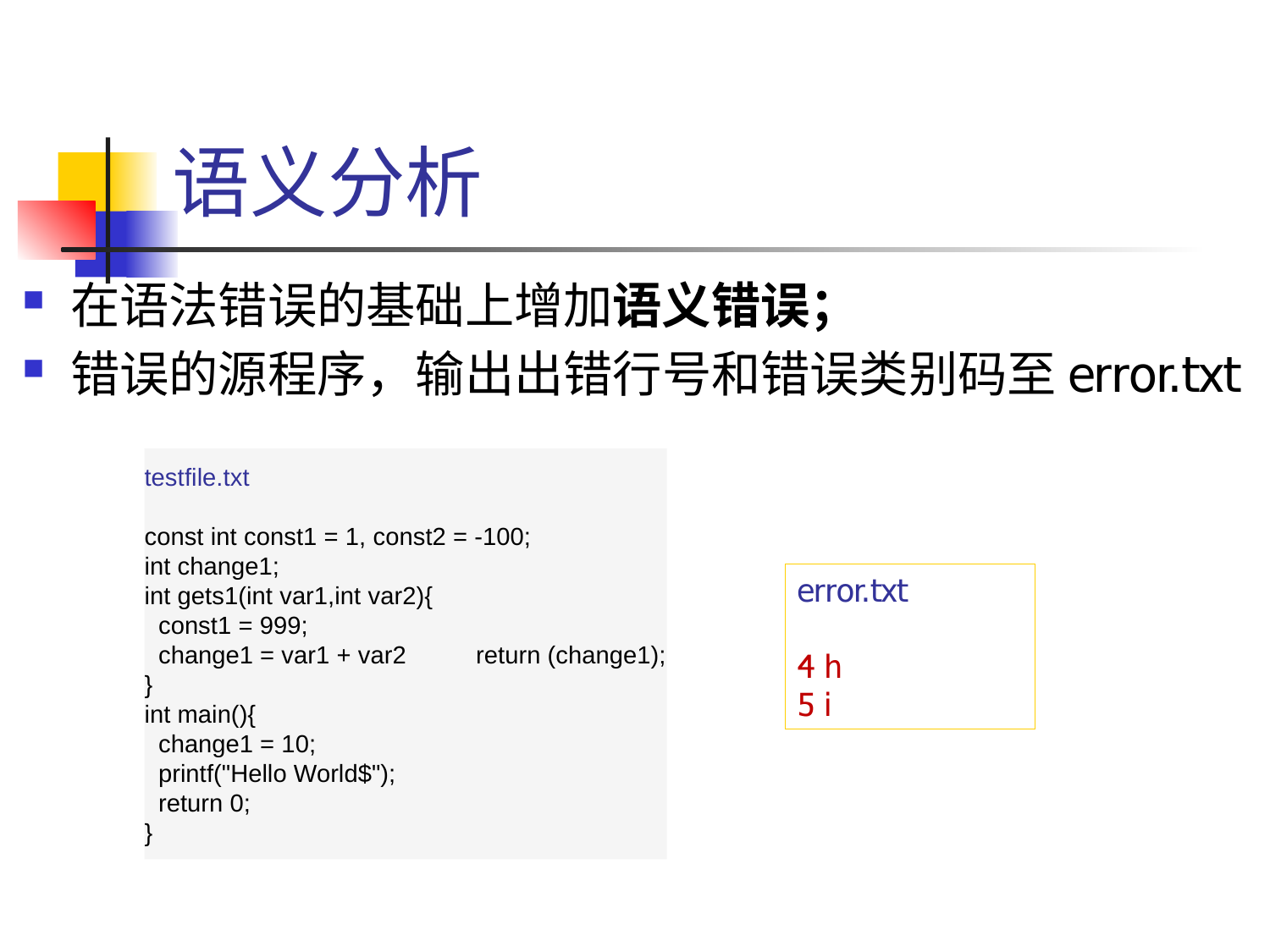

# 语义分析
在语法错误的基础上增加语义错误；
错误的源程序，输出出错行号和错误类别码至error.txt
testfile.txt

const int const1 = 1, const2 = -100;
int change1;
int gets1(int var1,int var2){
  const1 = 999;
  change1 = var1 + var2          return (change1);
}
int main(){
  change1 = 10;
  printf("Hello World$");
  return 0;
}
error.txt

4 h
5 i